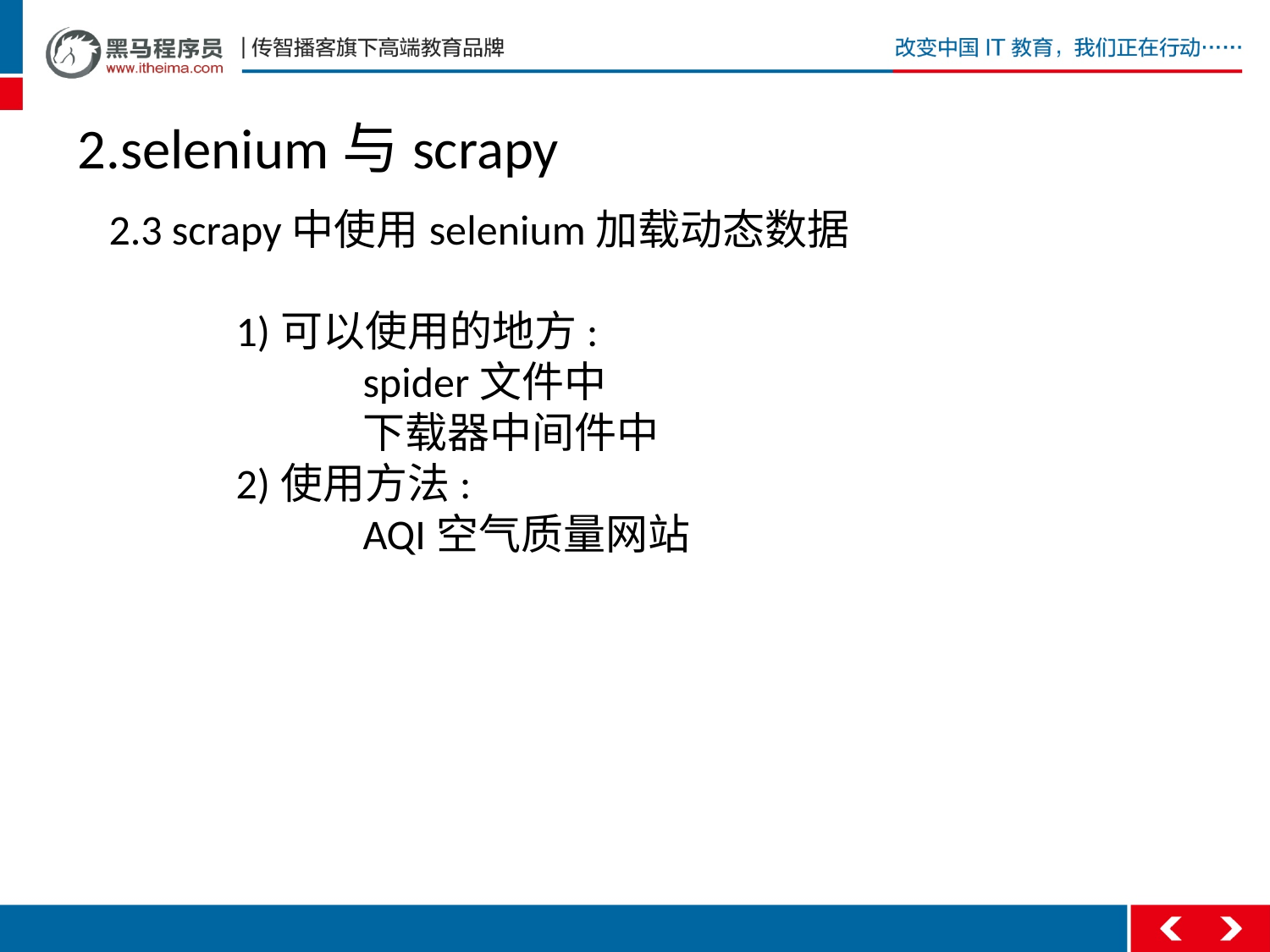

# 2.selenium与scrapy
2.3 scrapy中使用selenium加载动态数据

	1)可以使用的地方:
		spider文件中
		下载器中间件中
	2)使用方法:
		AQI空气质量网站